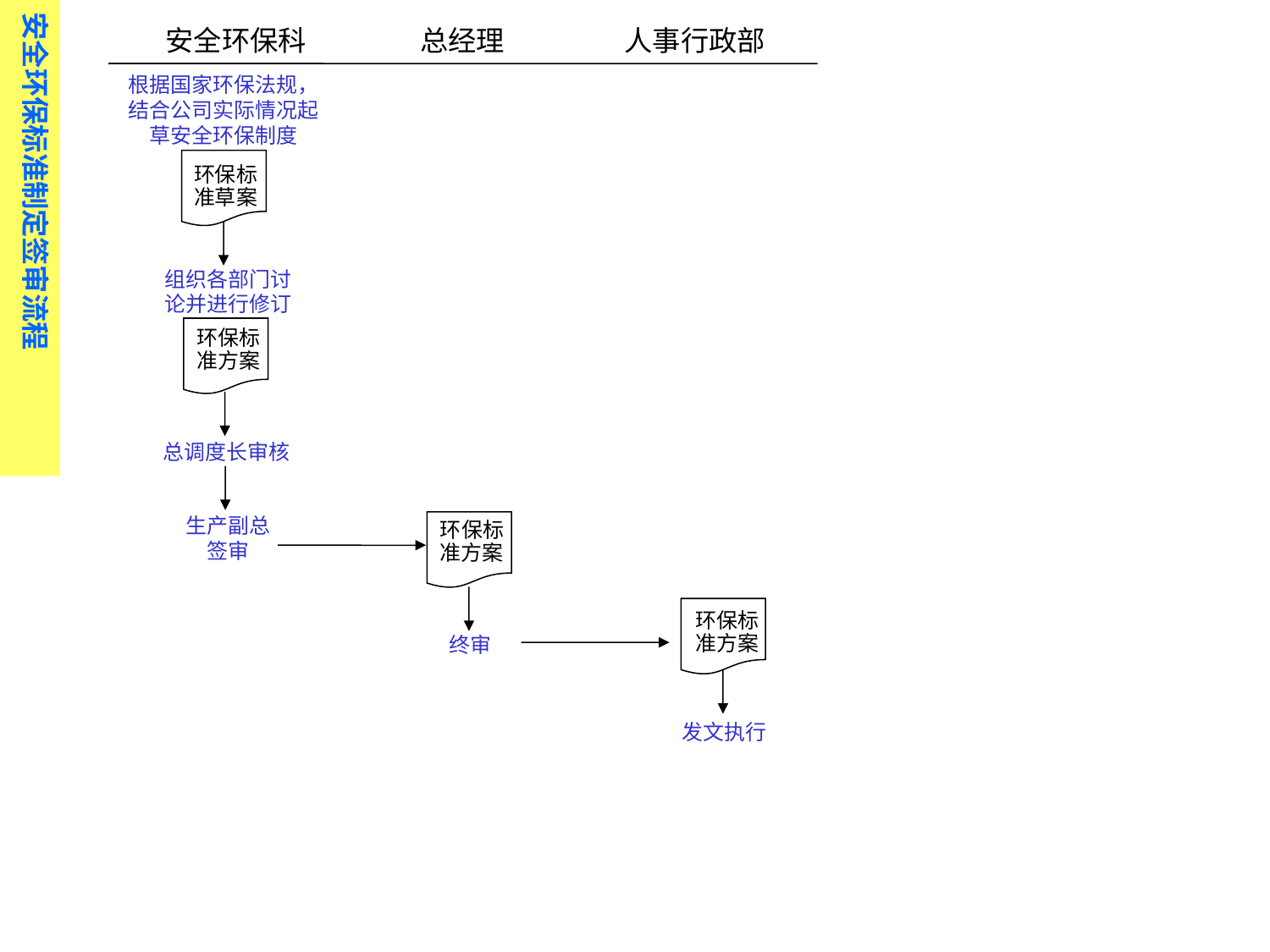

安全环保标准制定签审流程
 安全环保科                  总经理                   人事行政部

根据国家环保法规，结合公司实际情况起草安全环保制度

环保标准草案

组织各部门讨论并进行修订

环保标准方案

总调度长审核

生产副总签审

环保标准方案

环保标准方案
终审

发文执行
92